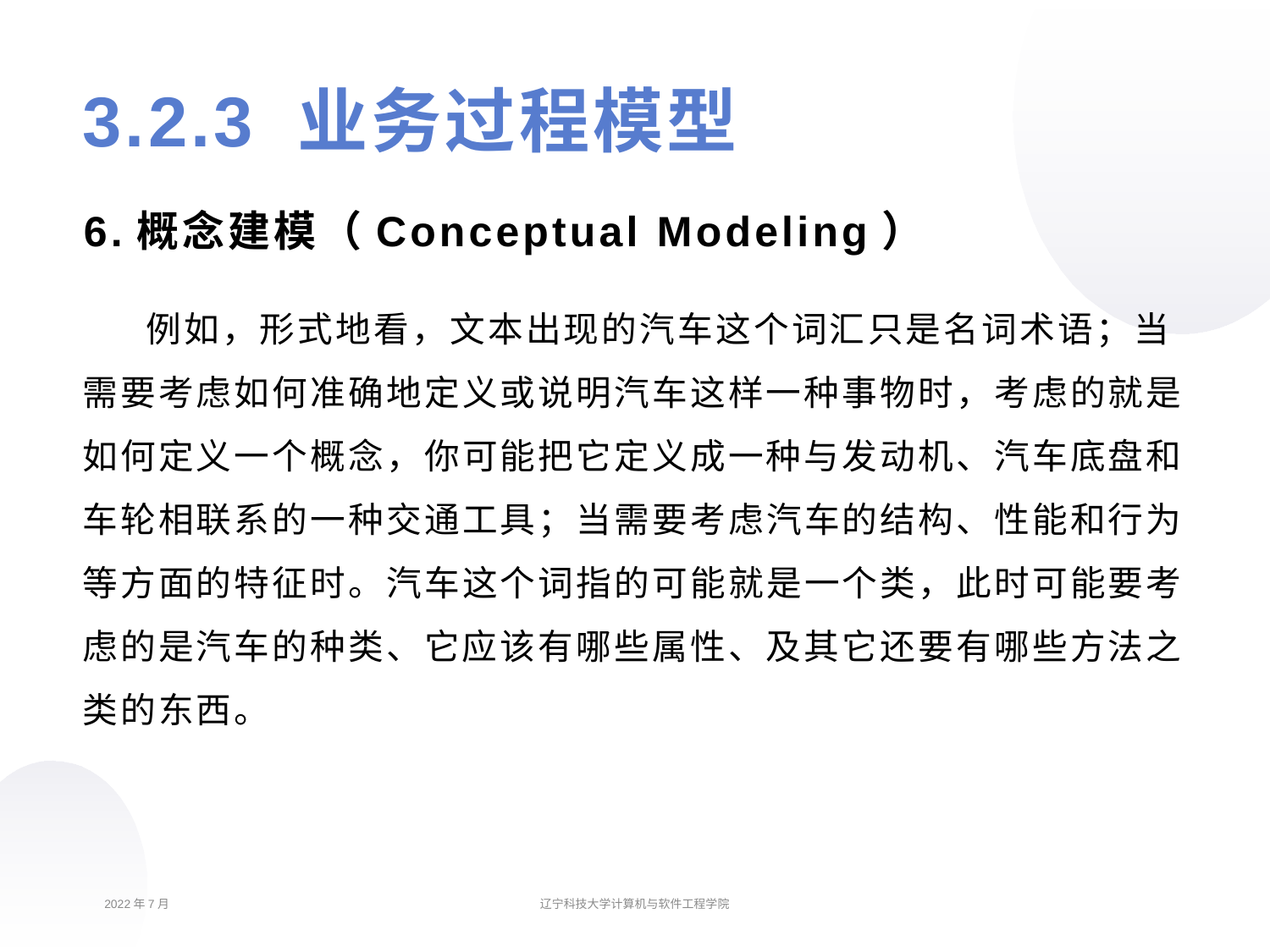

# 3.2.3 业务过程模型
6.概念建模（Conceptual Modeling）

例如，形式地看，文本出现的汽车这个词汇只是名词术语；当需要考虑如何准确地定义或说明汽车这样一种事物时，考虑的就是如何定义一个概念，你可能把它定义成一种与发动机、汽车底盘和车轮相联系的一种交通工具；当需要考虑汽车的结构、性能和行为等方面的特征时。汽车这个词指的可能就是一个类，此时可能要考虑的是汽车的种类、它应该有哪些属性、及其它还要有哪些方法之类的东西。

2022年7月
辽宁科技大学计算机与软件工程学院
67